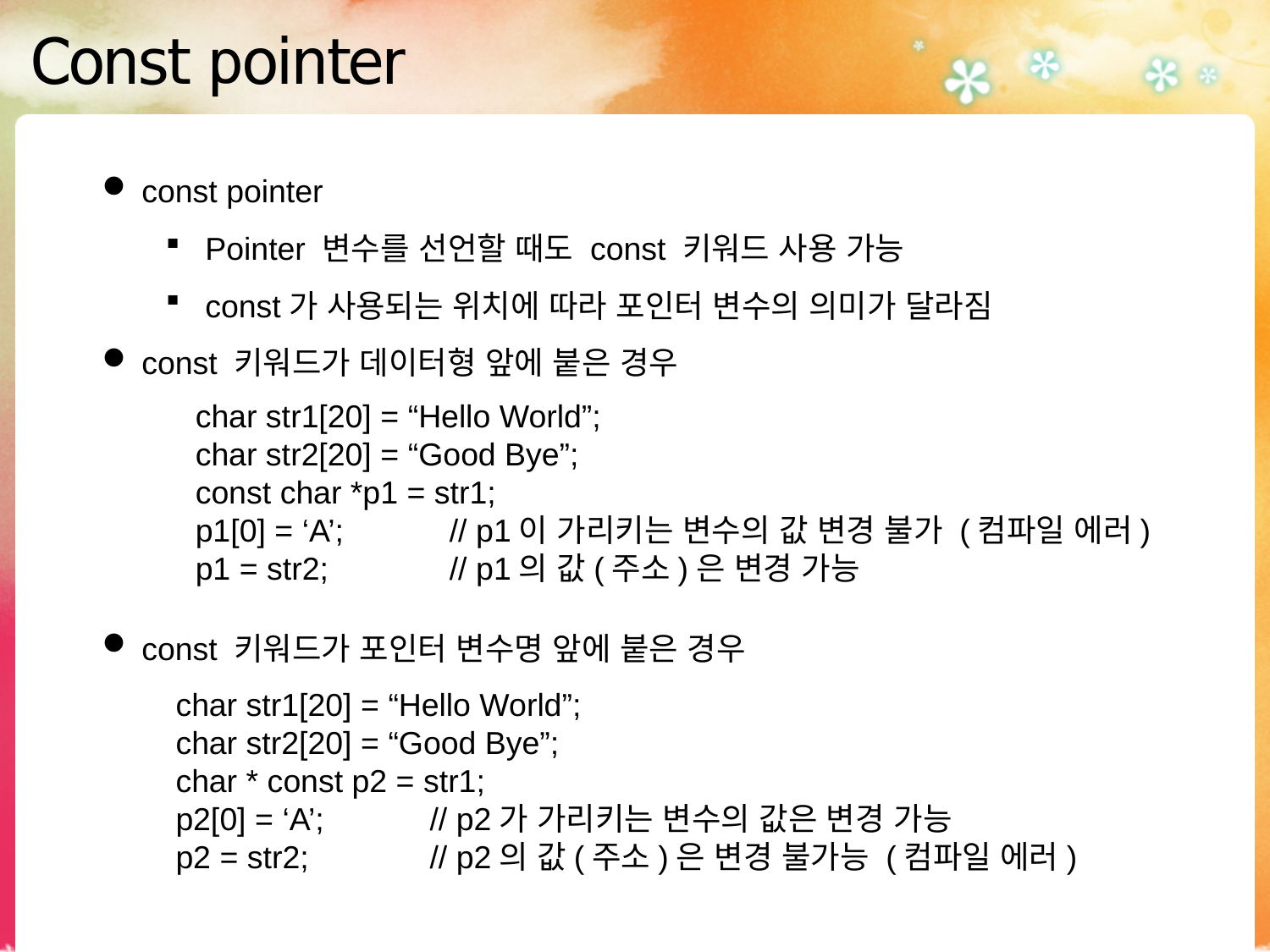

# Const pointer
const pointer
Pointer 변수를 선언할 때도 const 키워드 사용 가능
const가 사용되는 위치에 따라 포인터 변수의 의미가 달라짐
const 키워드가 데이터형 앞에 붙은 경우

const 키워드가 포인터 변수명 앞에 붙은 경우
char str1[20] = “Hello World”;
char str2[20] = “Good Bye”;
const char *p1 = str1;
p1[0] = ‘A’;	// p1이 가리키는 변수의 값 변경 불가 (컴파일 에러)
p1 = str2;	// p1의 값(주소)은 변경 가능
char str1[20] = “Hello World”;
char str2[20] = “Good Bye”;
char * const p2 = str1;
p2[0] = ‘A’;	// p2가 가리키는 변수의 값은 변경 가능
p2 = str2;	// p2의 값(주소)은 변경 불가능 (컴파일 에러)